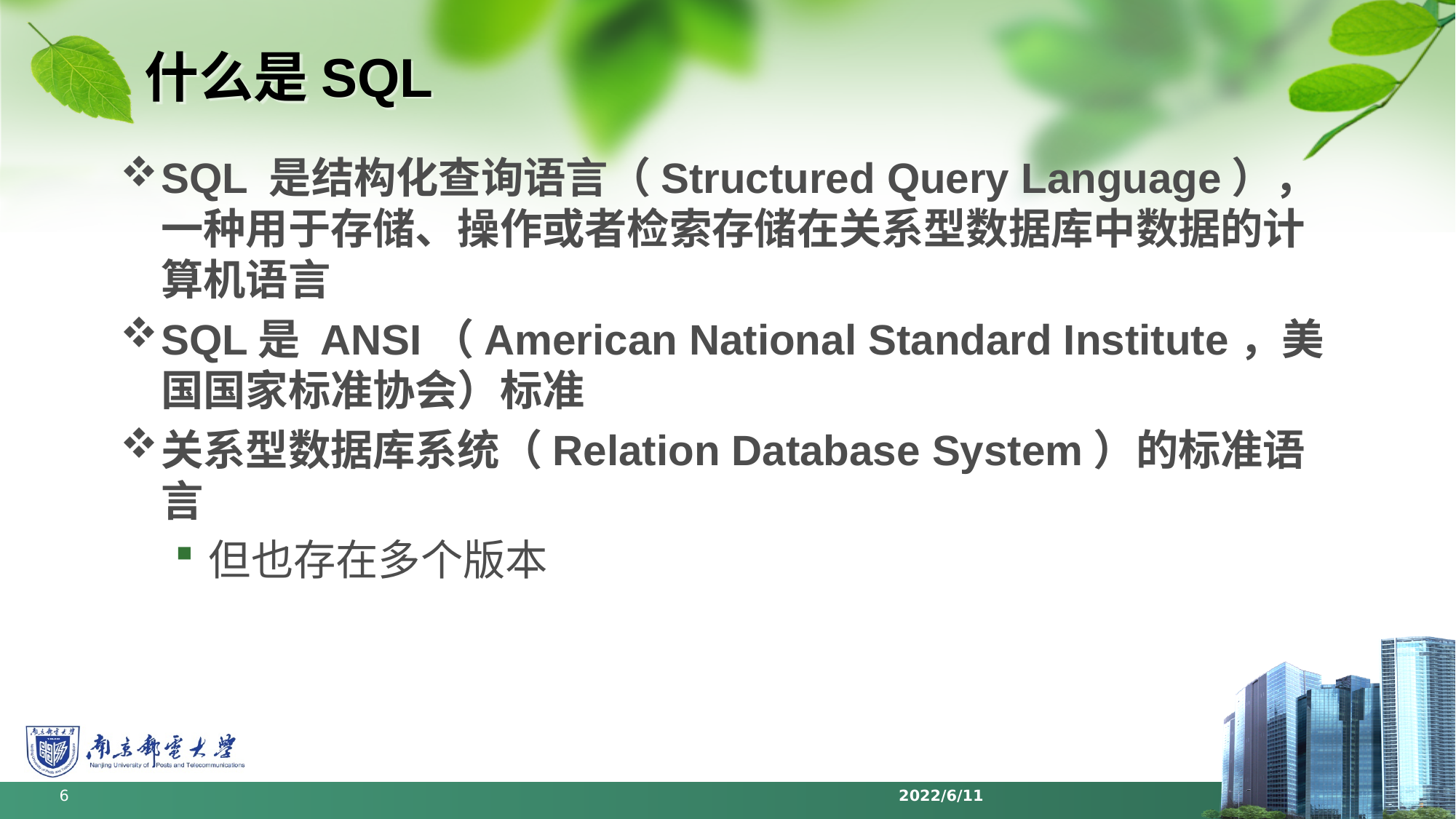

# 什么是SQL
SQL 是结构化查询语言（Structured Query Language），一种用于存储、操作或者检索存储在关系型数据库中数据的计算机语言
SQL是 ANSI（American National Standard Institute，美国国家标准协会）标准
关系型数据库系统（Relation Database System）的标准语言
但也存在多个版本
6
2022/6/11